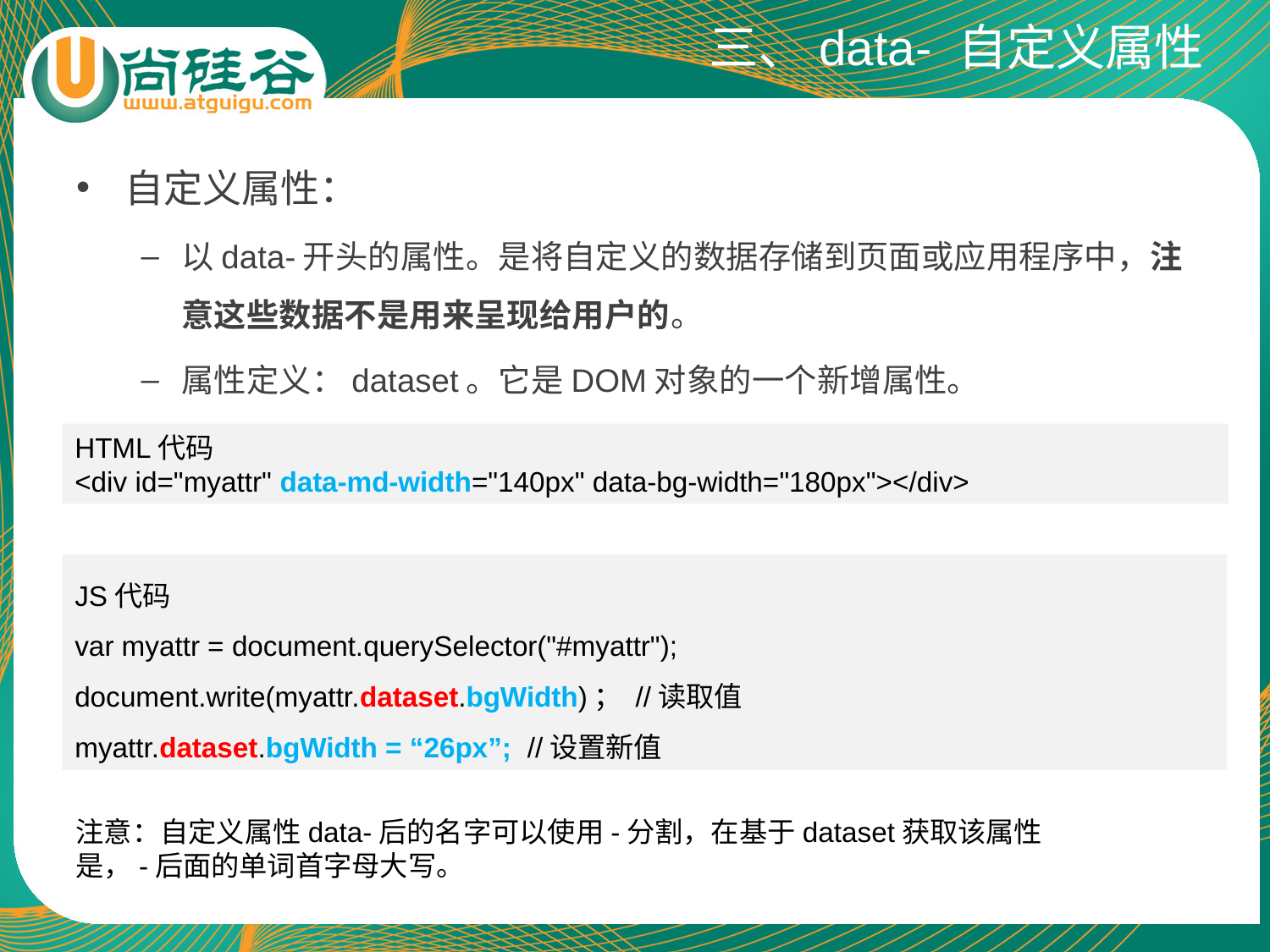

# 三、data- 自定义属性
自定义属性：
以data-开头的属性。是将自定义的数据存储到页面或应用程序中，注意这些数据不是用来呈现给用户的。
属性定义：dataset。它是DOM对象的一个新增属性。
HTML代码
<div id="myattr" data-md-width="140px" data-bg-width="180px"></div>
JS代码
var myattr = document.querySelector("#myattr");
document.write(myattr.dataset.bgWidth)； //读取值
myattr.dataset.bgWidth = “26px”;  //设置新值
注意：自定义属性data-后的名字可以使用-分割，在基于dataset获取该属性是，-后面的单词首字母大写。